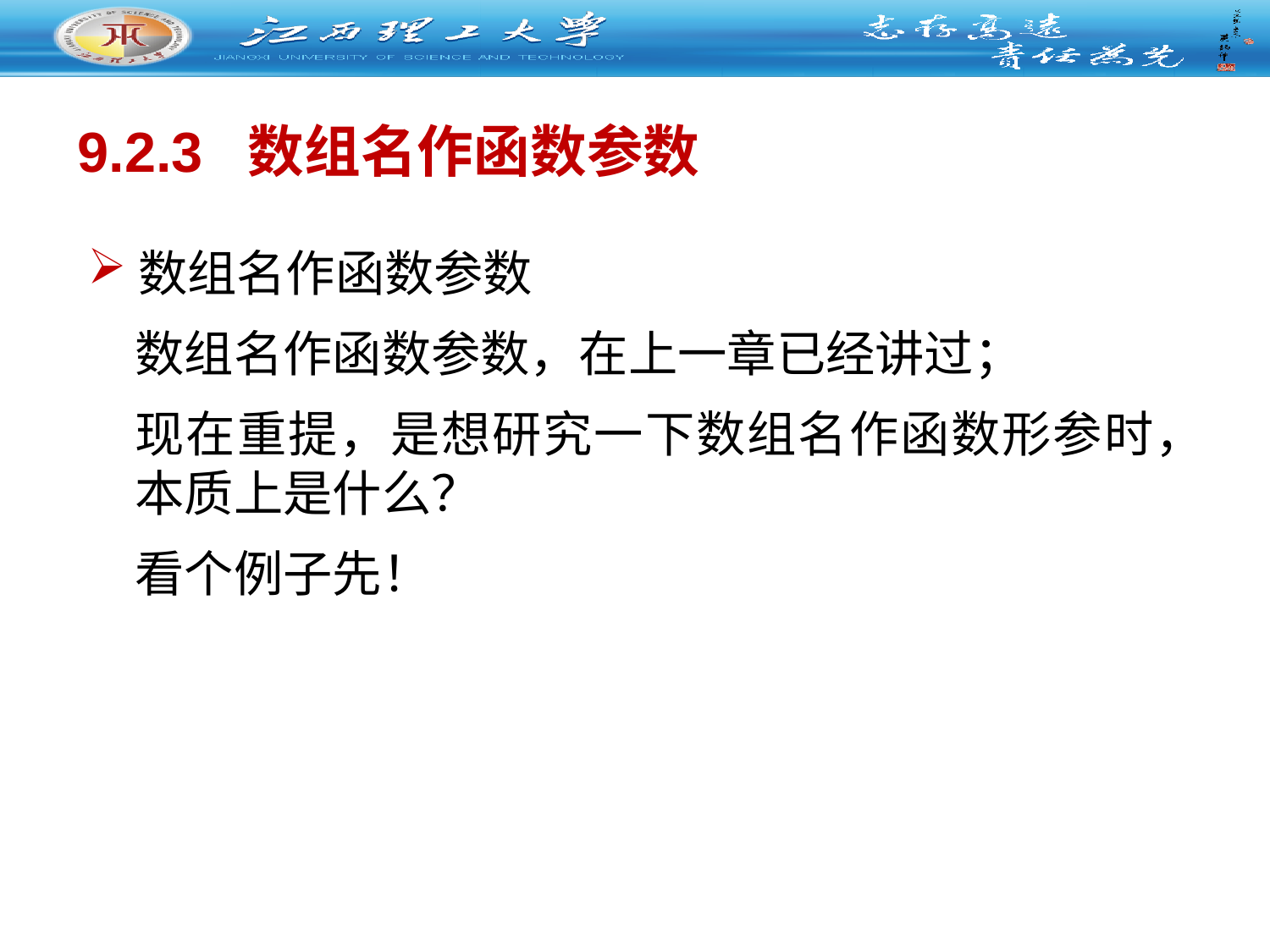

# 9.2.3  数组名作函数参数
数组名作函数参数
数组名作函数参数，在上一章已经讲过；
现在重提，是想研究一下数组名作函数形参时，本质上是什么？
看个例子先！